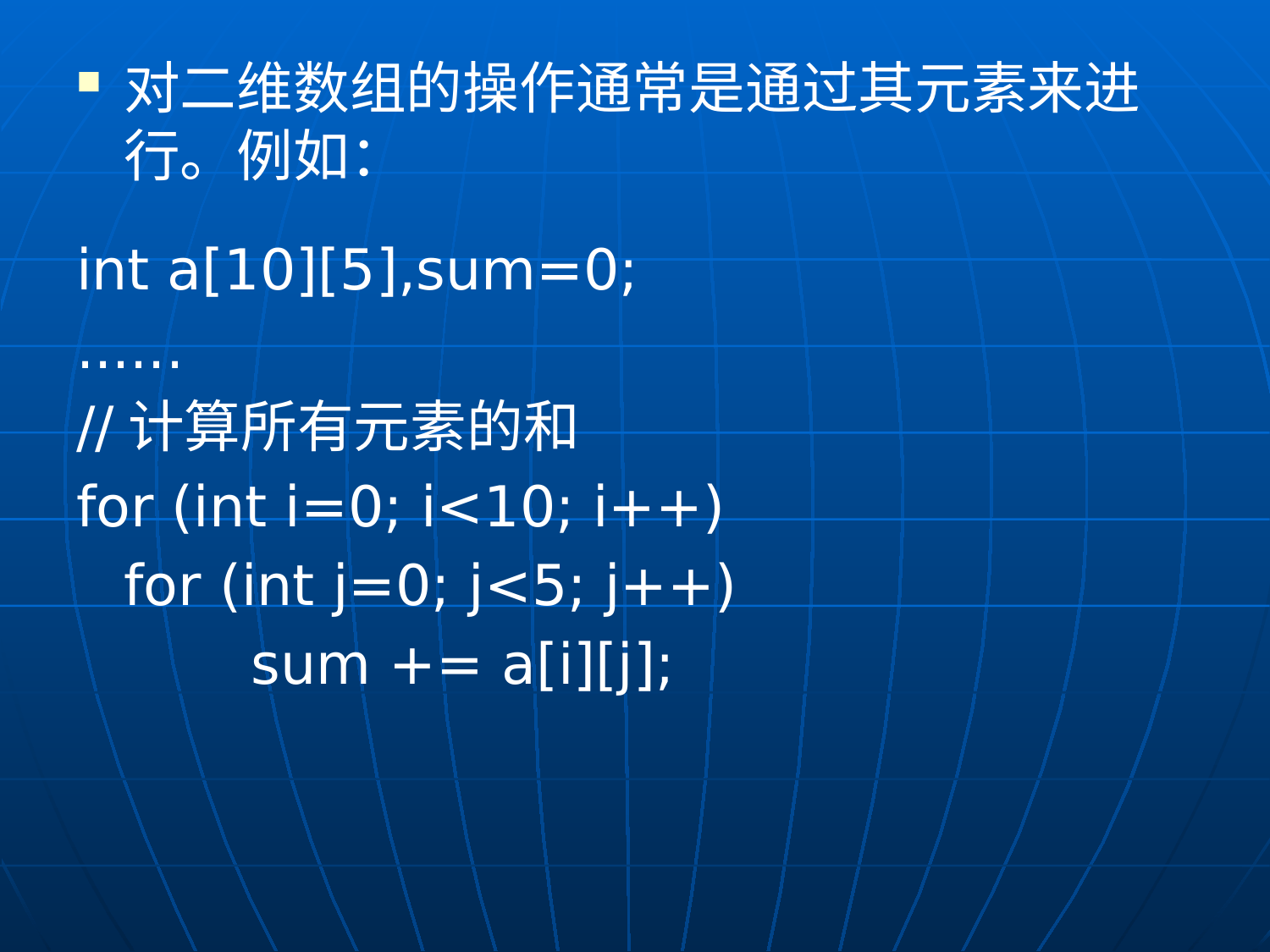

对二维数组的操作通常是通过其元素来进行。例如：
int a[10][5],sum=0;
......
//计算所有元素的和
for (int i=0; i<10; i++)
	for (int j=0; j<5; j++)
		sum += a[i][j];